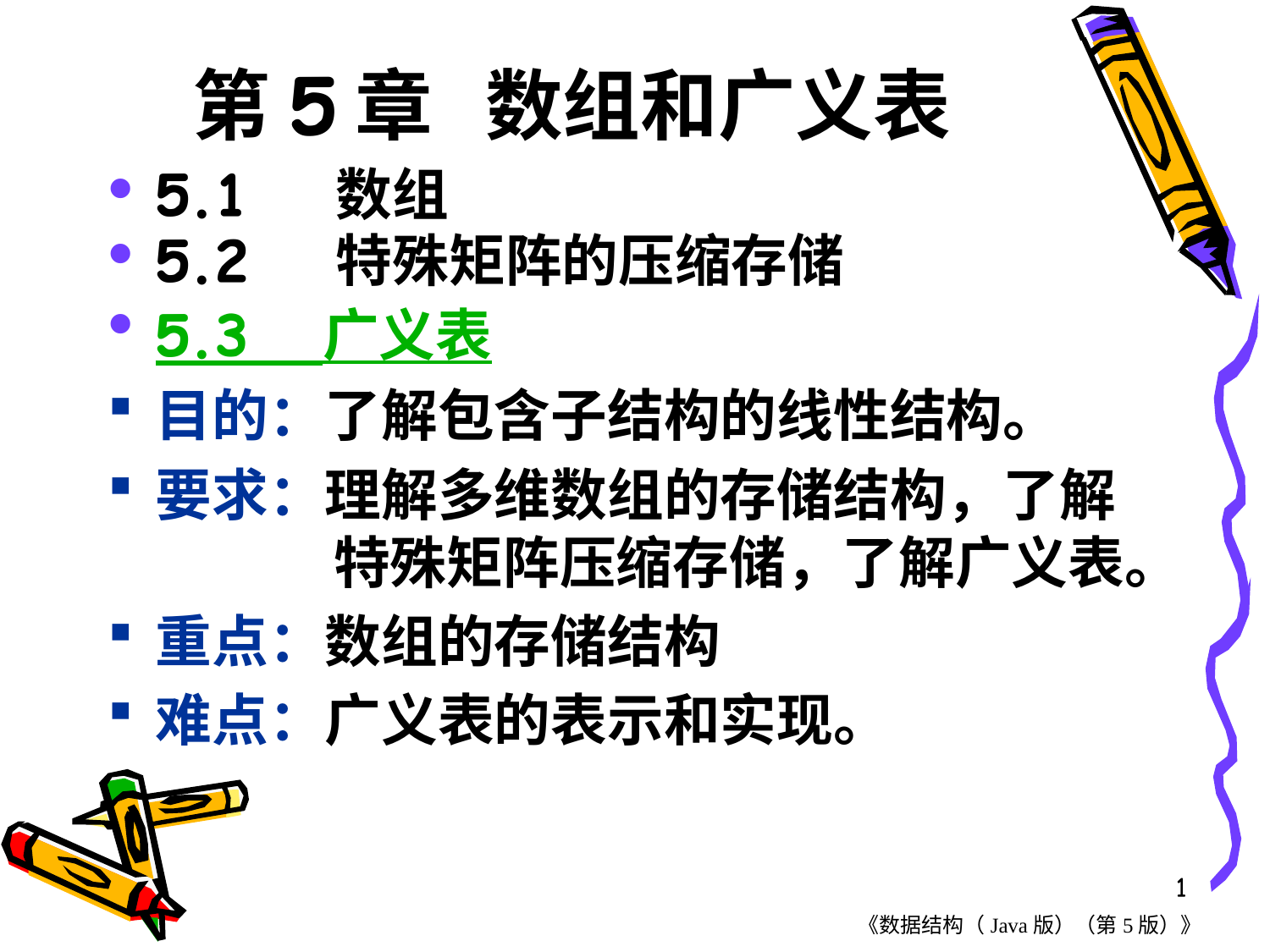

# 第5章   数组和广义表
5.1   数组
5.2   特殊矩阵的压缩存储
5.3   广义表
目的：了解包含子结构的线性结构。
要求：理解多维数组的存储结构，了解	  	    特殊矩阵压缩存储，了解广义表。
重点：数组的存储结构
难点：广义表的表示和实现。
1
《数据结构（Java版）（第5版）》